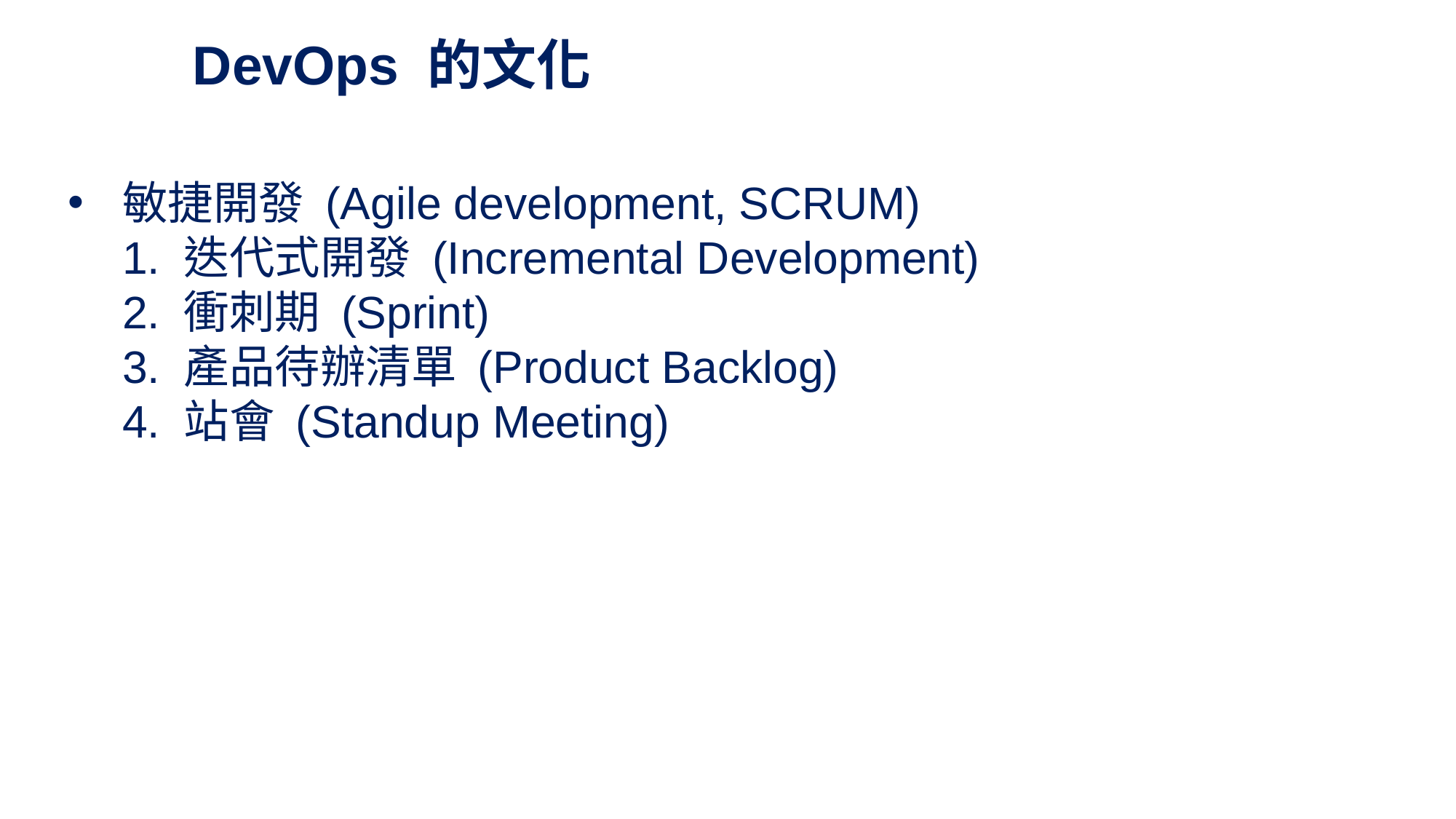

# DevOps 的文化
敏捷開發 (Agile development, SCRUM)
迭代式開發 (Incremental Development)
衝刺期 (Sprint)
產品待辦清單 (Product Backlog)
站會 (Standup Meeting)